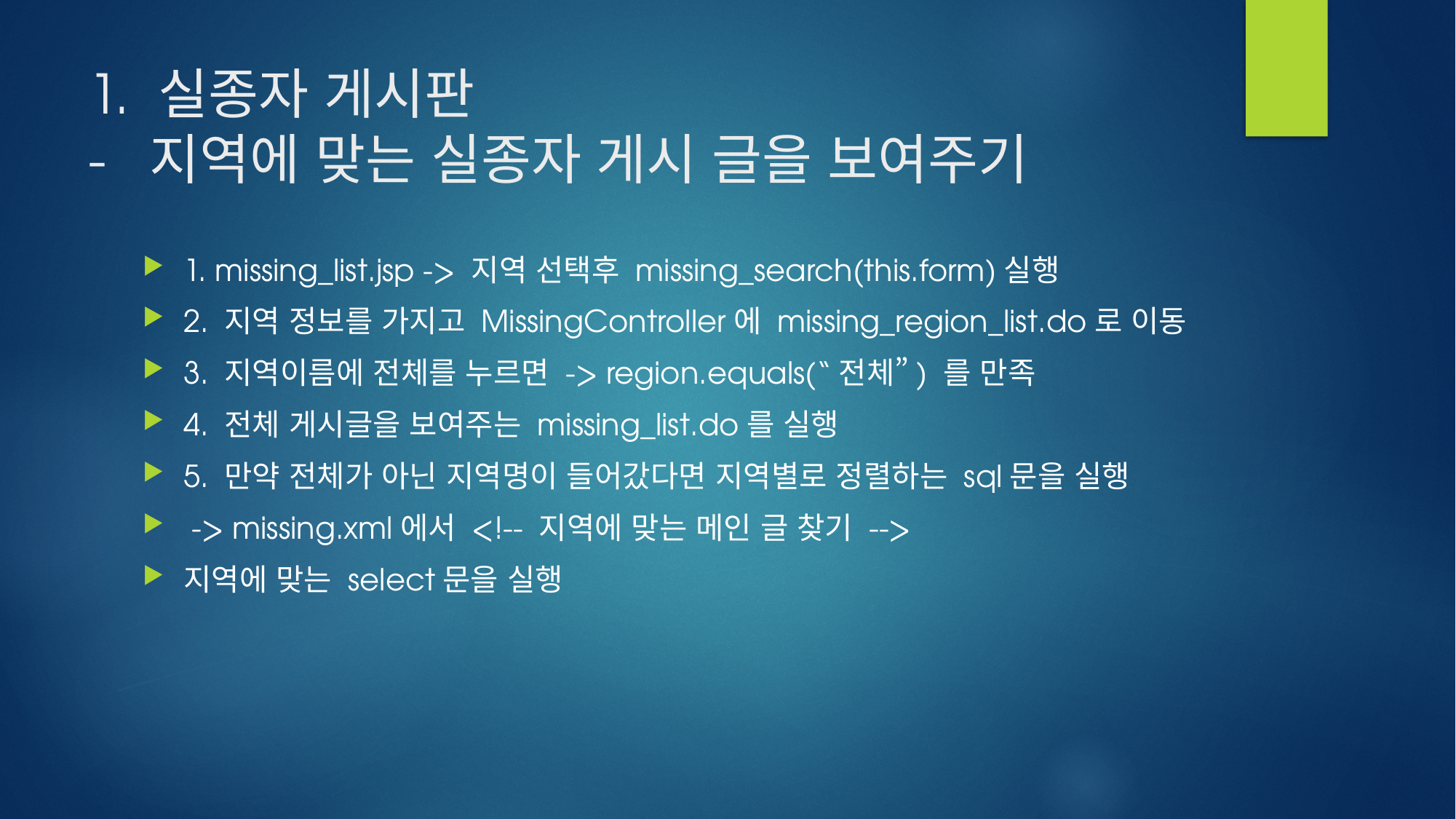

# 1. 실종자 게시판 -  지역에 맞는 실종자 게시 글을 보여주기
1. missing_list.jsp -> 지역 선택후 missing_search(this.form)실행
2. 지역 정보를 가지고 MissingController에 missing_region_list.do로 이동
3. 지역이름에 전체를 누르면 -> region.equals(“전체”) 를 만족
4. 전체 게시글을 보여주는 missing_list.do를 실행
5. 만약 전체가 아닌 지역명이 들어갔다면 지역별로 정렬하는 sql문을 실행
 -> missing.xml에서 <!-- 지역에 맞는 메인 글 찾기 -->
지역에 맞는 select문을 실행